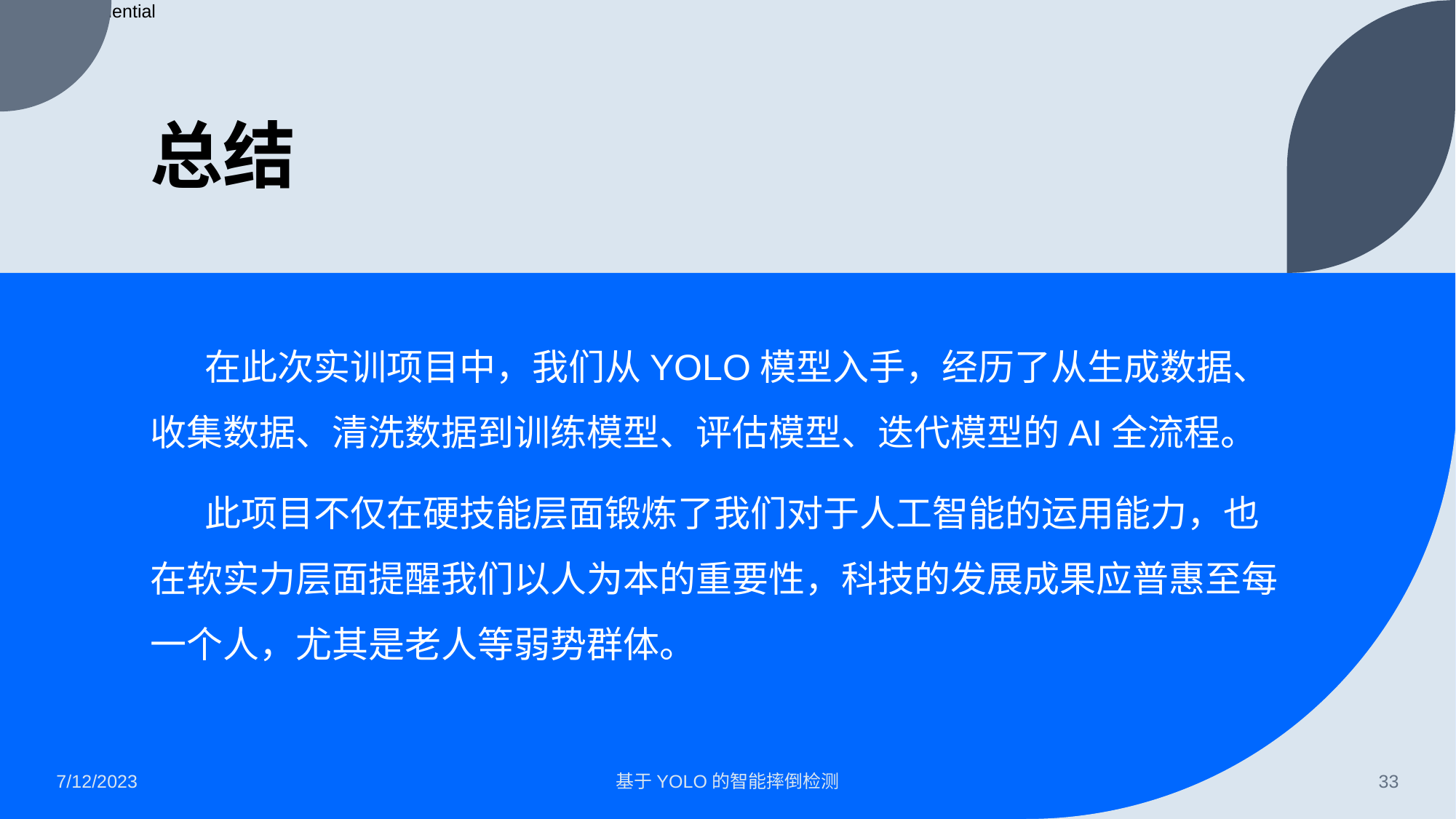

# 总结
在此次实训项目中，我们从YOLO模型入手，经历了从生成数据、收集数据、清洗数据到训练模型、评估模型、迭代模型的AI全流程。
此项目不仅在硬技能层面锻炼了我们对于人工智能的运用能力，也在软实力层面提醒我们以人为本的重要性，科技的发展成果应普惠至每一个人，尤其是老人等弱势群体。
7/12/2023
基于YOLO的智能摔倒检测
33